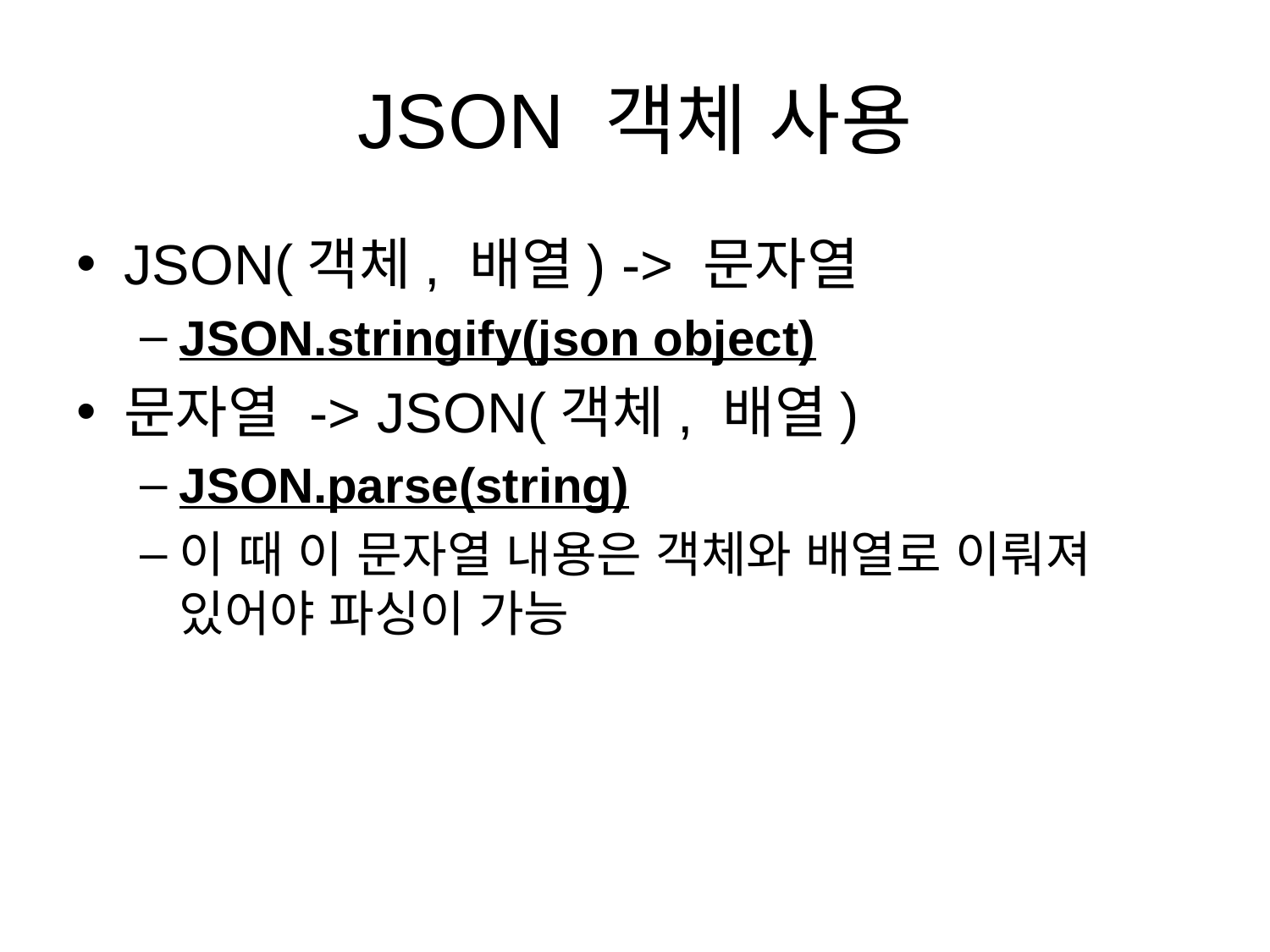

# JSON 객체 사용
JSON(객체, 배열) -> 문자열
JSON.stringify(json object)
문자열 -> JSON(객체, 배열)
JSON.parse(string)
이 때 이 문자열 내용은 객체와 배열로 이뤄져 있어야 파싱이 가능